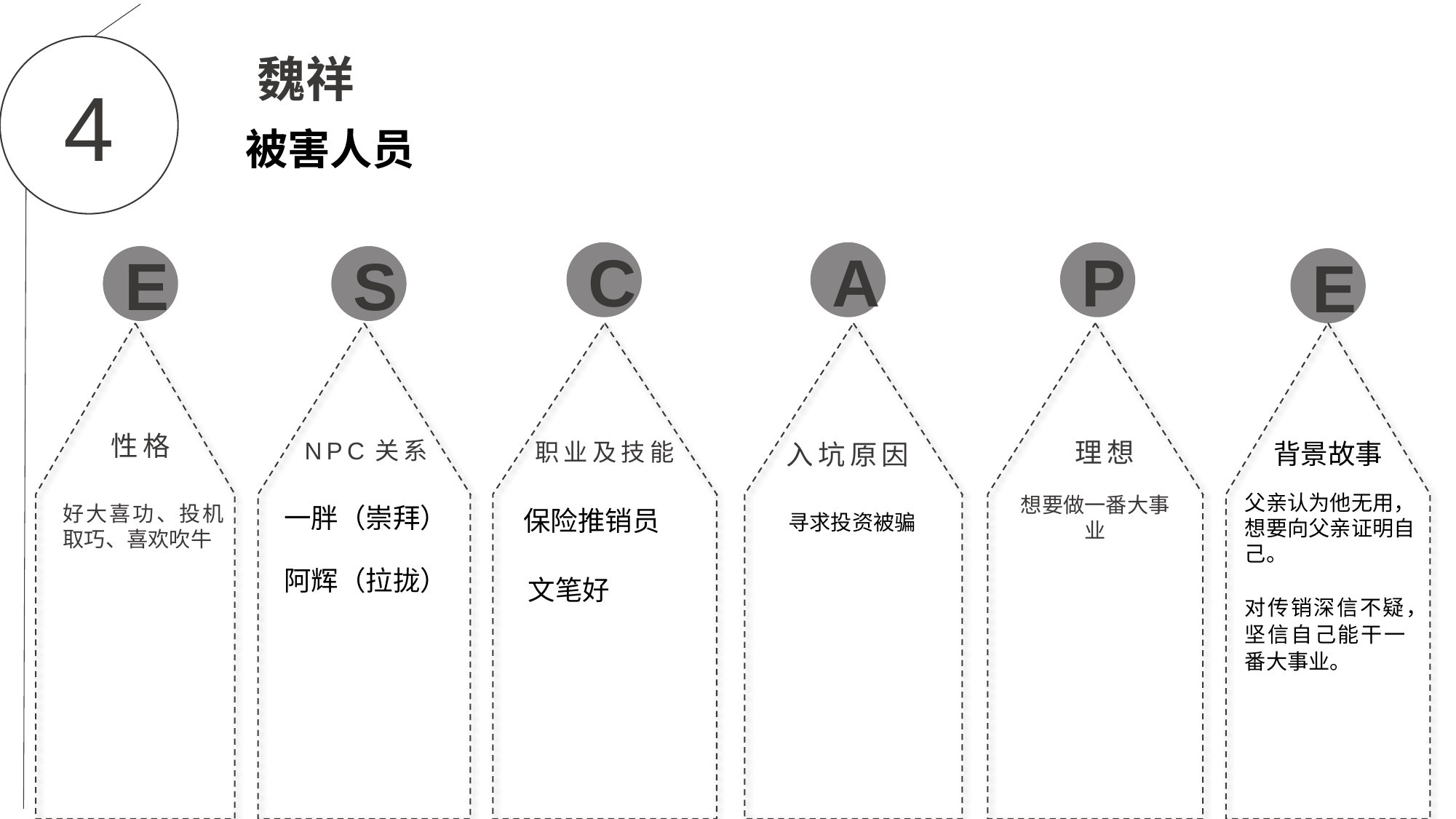

4
 魏祥
被害人员
C
A
P
E
S
E

性格
NPC关系
理想
职业及技能
背景故事
入坑原因
父亲认为他无用，想要向父亲证明自己。
想要做一番大事业
一胖（崇拜）

好大喜功、投机取巧、喜欢吹牛
保险推销员
寻求投资被骗
阿辉（拉拢）
文笔好
对传销深信不疑，坚信自己能干一番大事业。